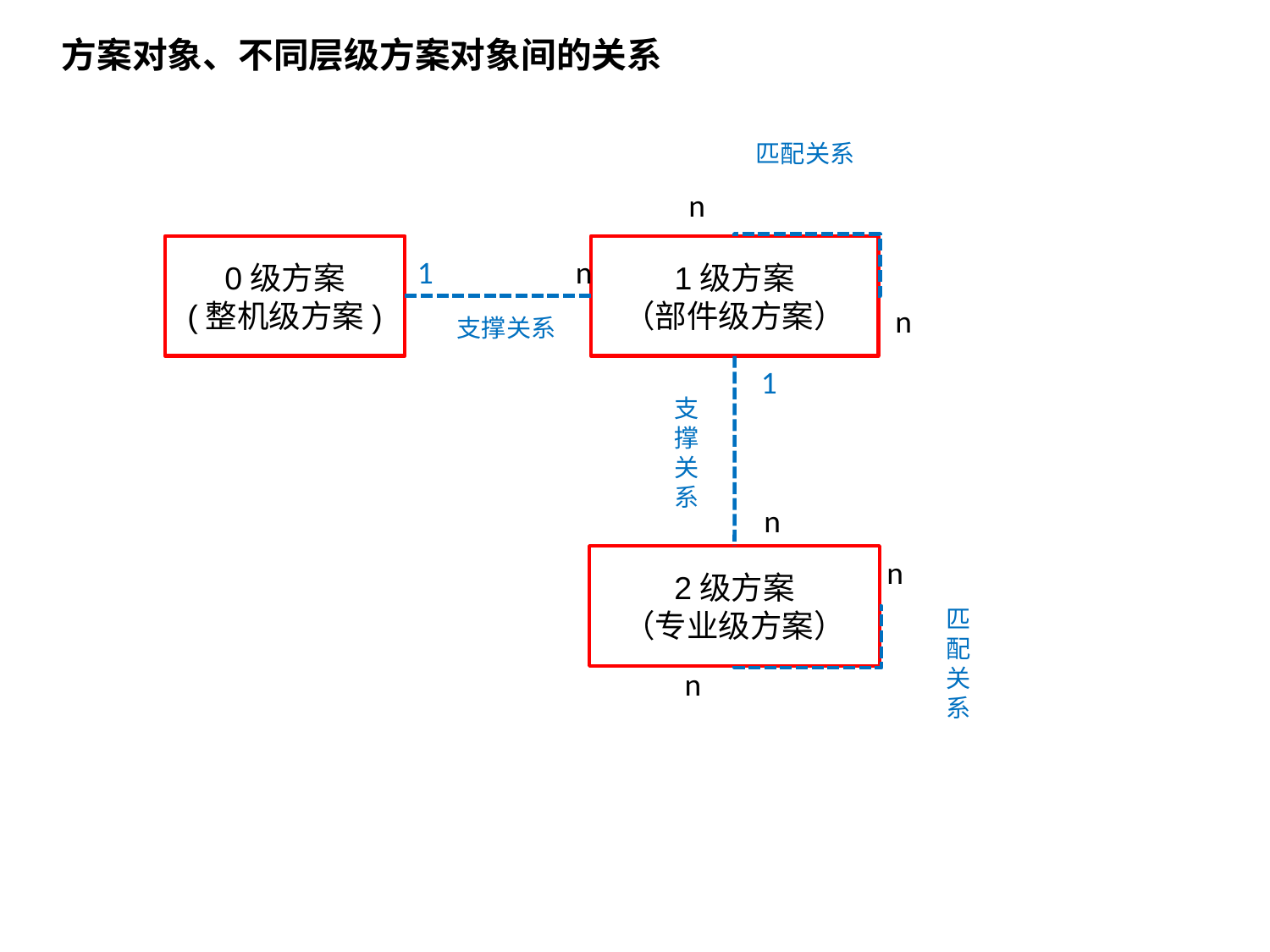

方案对象、不同层级方案对象间的关系
匹配关系
n
0级方案
(整机级方案)
1级方案
（部件级方案）
1
n
n
支撑关系
1
支撑关系
n
2级方案
（专业级方案）
n
匹配关系
n